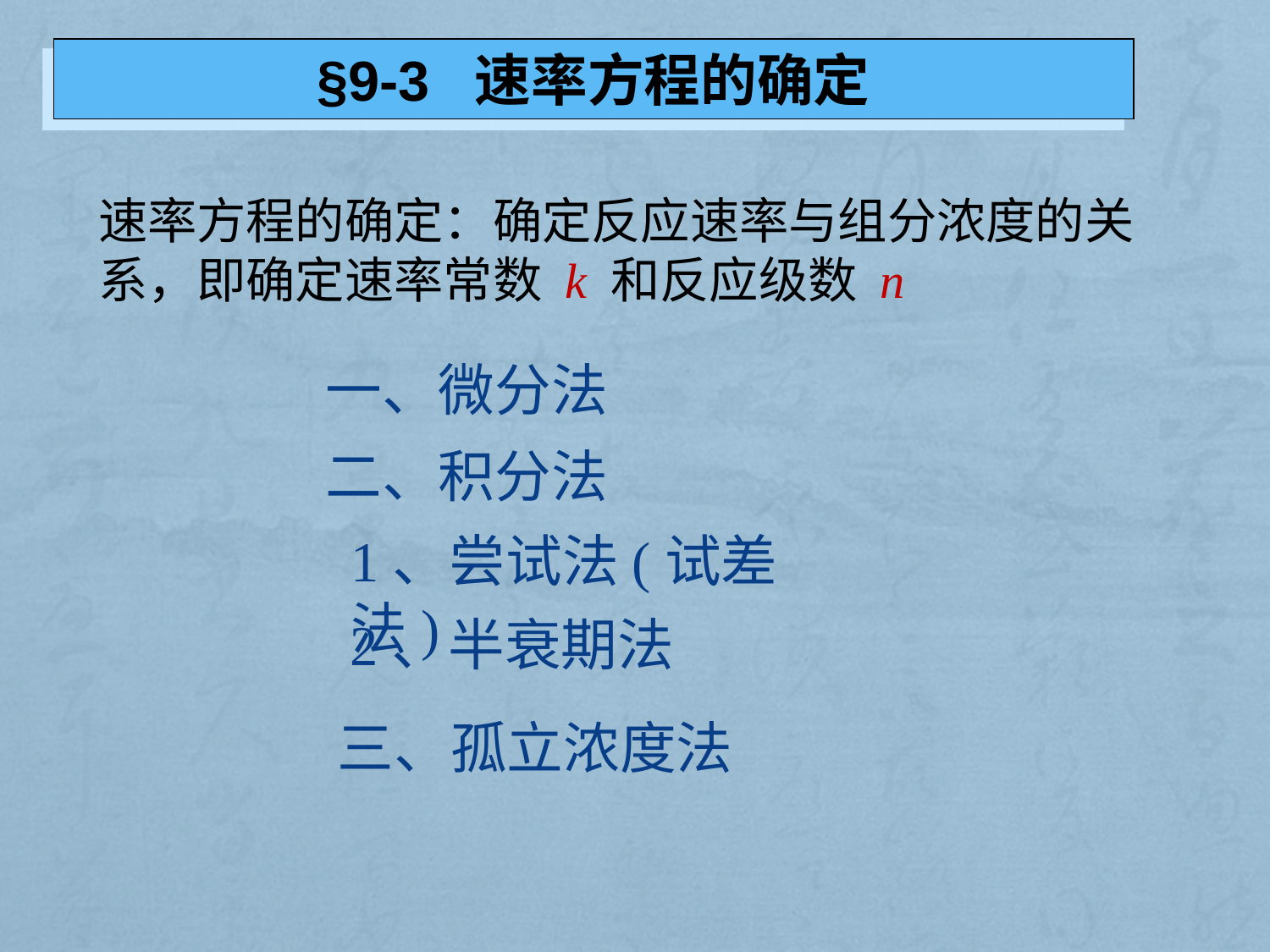

§9-3  速率方程的确定
速率方程的确定：确定反应速率与组分浓度的关系，即确定速率常数 k 和反应级数 n
一、微分法
二、积分法
1、尝试法(试差法)
2、半衰期法
三、孤立浓度法